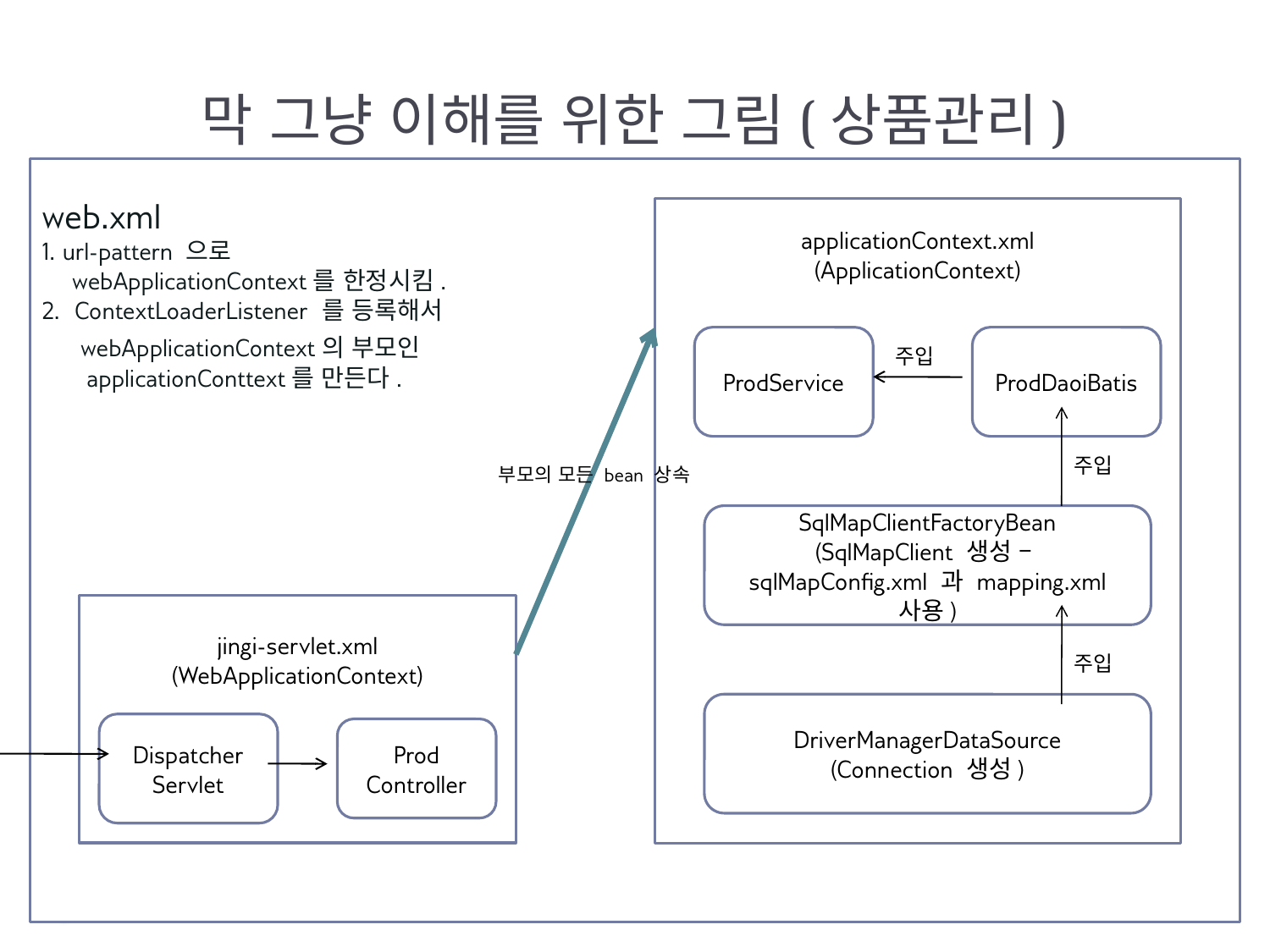

# 막 그냥 이해를 위한 그림(상품관리)
web.xml
1. url-pattern 으로
    webApplicationContext를 한정시킴.
2.  ContextLoaderListener 를 등록해서
    webApplicationContext의 부모인
      applicationConttext를 만든다.

applicationContext.xml
(ApplicationContext)

ProdService
ProdDaoiBatis
주입
주입
부모의 모든 bean 상속
SqlMapClientFactoryBean
(SqlMapClient 생성 –
sqlMapConfig.xml 과 mapping.xml 사용)
jingi-servlet.xml
(WebApplicationContext)

주입
DriverManagerDataSource
(Connection 생성)
Dispatcher
Servlet
Prod
Controller